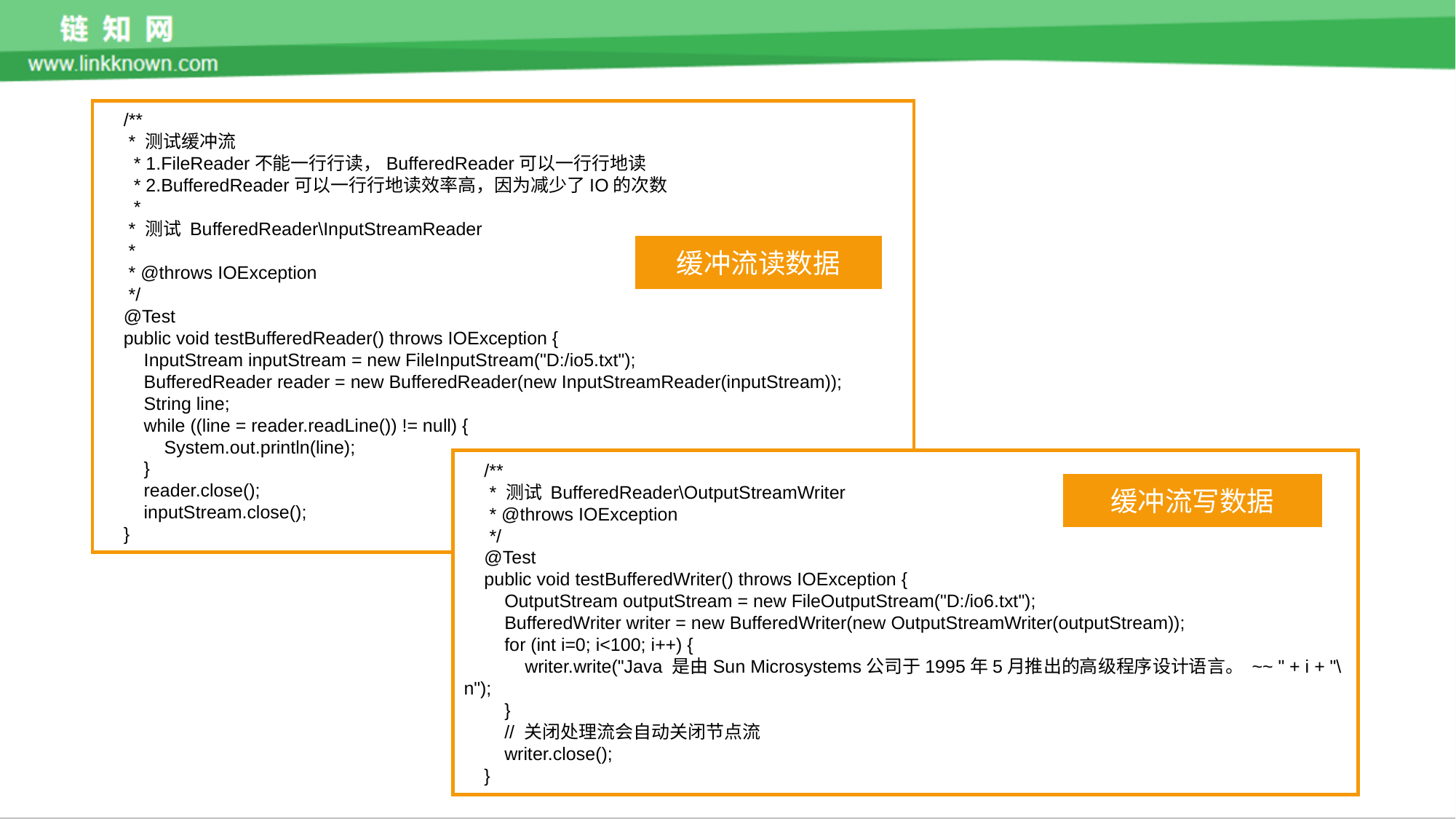

/**
     * 测试缓冲流
      * 1.FileReader不能一行行读，BufferedReader可以一行行地读
      * 2.BufferedReader可以一行行地读效率高，因为减少了IO的次数
      *
     * 测试 BufferedReader\InputStreamReader
     *
     * @throws IOException
     */
    @Test
    public void testBufferedReader() throws IOException {
        InputStream inputStream = new FileInputStream("D:/io5.txt");
        BufferedReader reader = new BufferedReader(new InputStreamReader(inputStream));
        String line;
        while ((line = reader.readLine()) != null) {
            System.out.println(line);
        }
        reader.close();
        inputStream.close();
    }
缓冲流读数据
    /**
     * 测试 BufferedReader\OutputStreamWriter
     * @throws IOException
     */
    @Test
    public void testBufferedWriter() throws IOException {
        OutputStream outputStream = new FileOutputStream("D:/io6.txt");
        BufferedWriter writer = new BufferedWriter(new OutputStreamWriter(outputStream));
        for (int i=0; i<100; i++) {
            writer.write("Java 是由Sun Microsystems公司于1995年5月推出的高级程序设计语言。 ~~ " + i + "\n");
        }
        // 关闭处理流会自动关闭节点流
        writer.close();
    }
缓冲流写数据